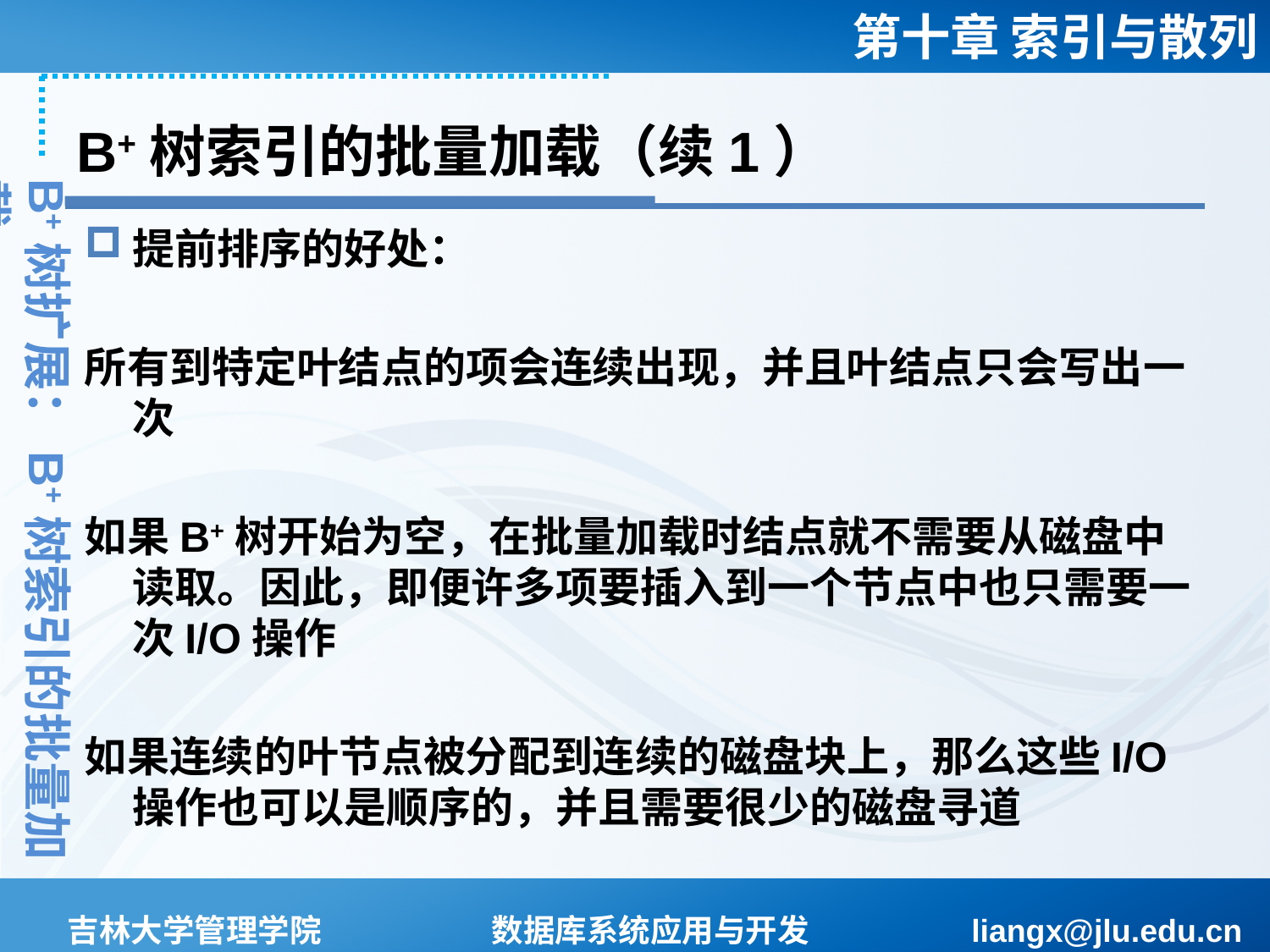

# B+树索引的批量加载（续1）
B+树扩展：B+树索引的批量加载

提前排序的好处：

所有到特定叶结点的项会连续出现，并且叶结点只会写出一次

如果B+树开始为空，在批量加载时结点就不需要从磁盘中读取。因此，即便许多项要插入到一个节点中也只需要一次I/O操作

如果连续的叶节点被分配到连续的磁盘块上，那么这些I/O操作也可以是顺序的，并且需要很少的磁盘寻道